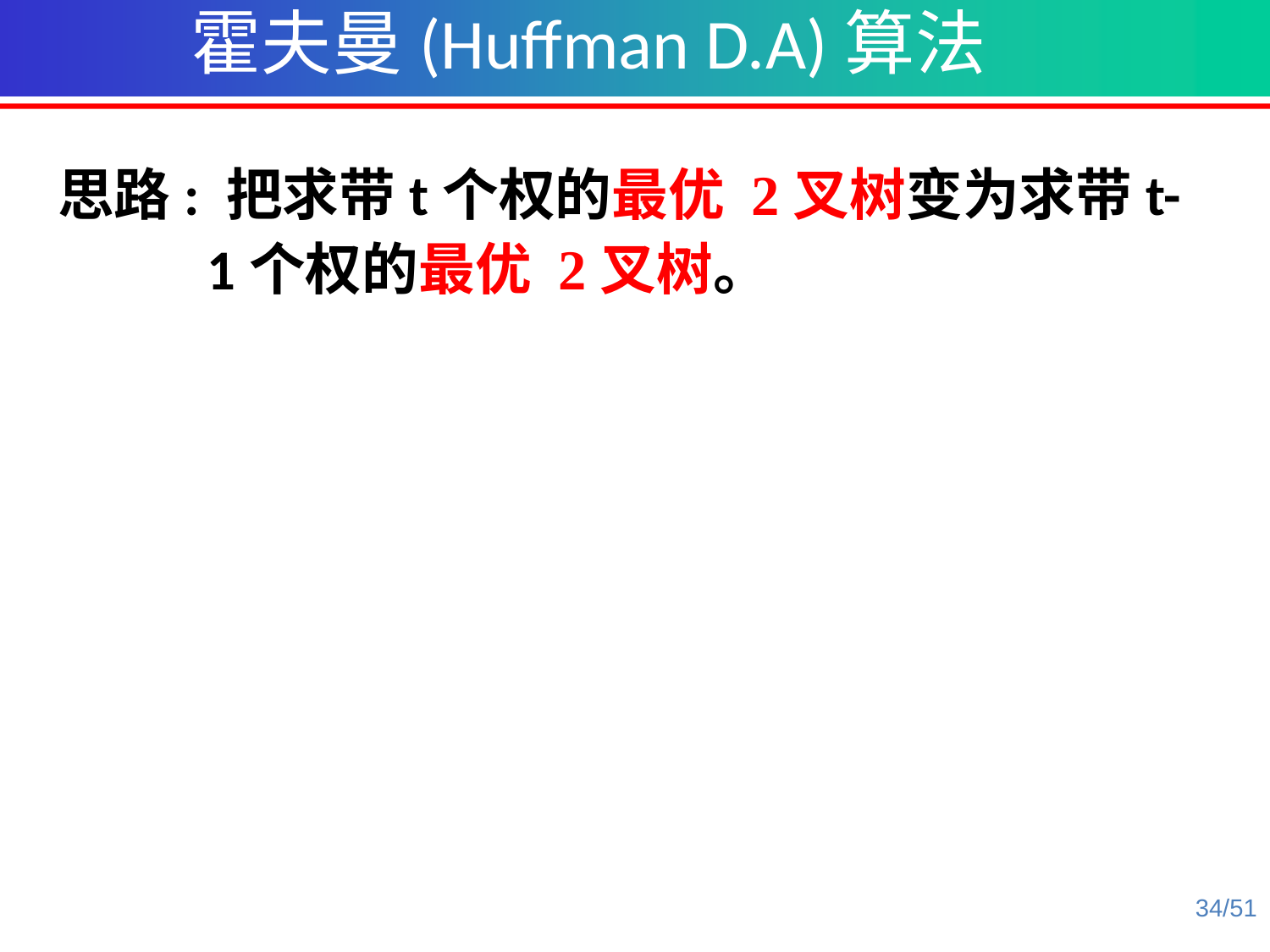

霍夫曼(Huffman D.A)算法
思路: 把求带t个权的最优 2叉树变为求带t-1个权的最优 2叉树。
34/51